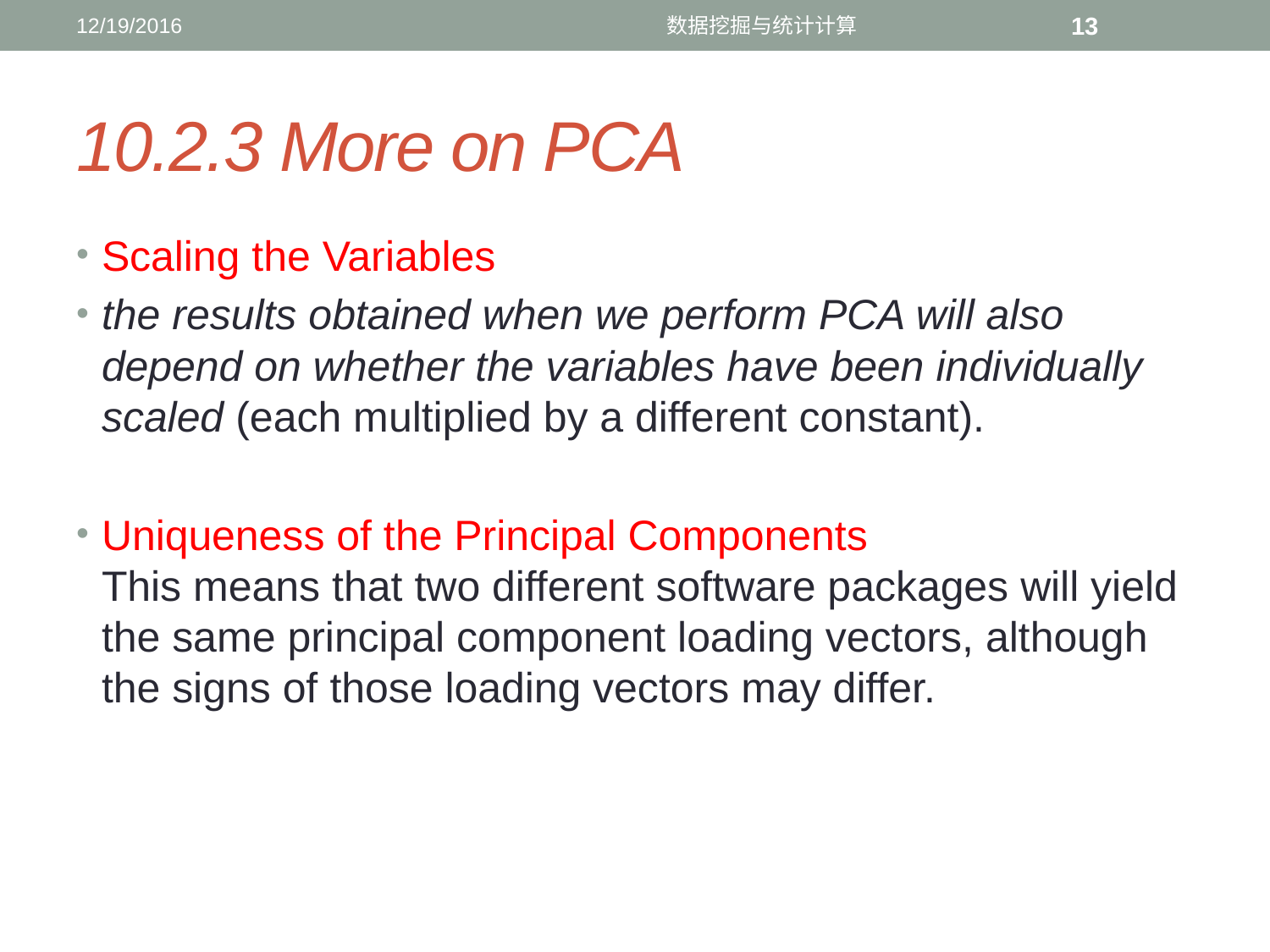

12/19/2016
数据挖掘与统计计算
13
# 10.2.3 More on PCA
Scaling the Variables
the results obtained when we perform PCA will also depend on whether the variables have been individually scaled (each multiplied by a different constant).

Uniqueness of the Principal Components
This means that two different software packages will yield the same principal component loading vectors, although the signs of those loading vectors may differ.